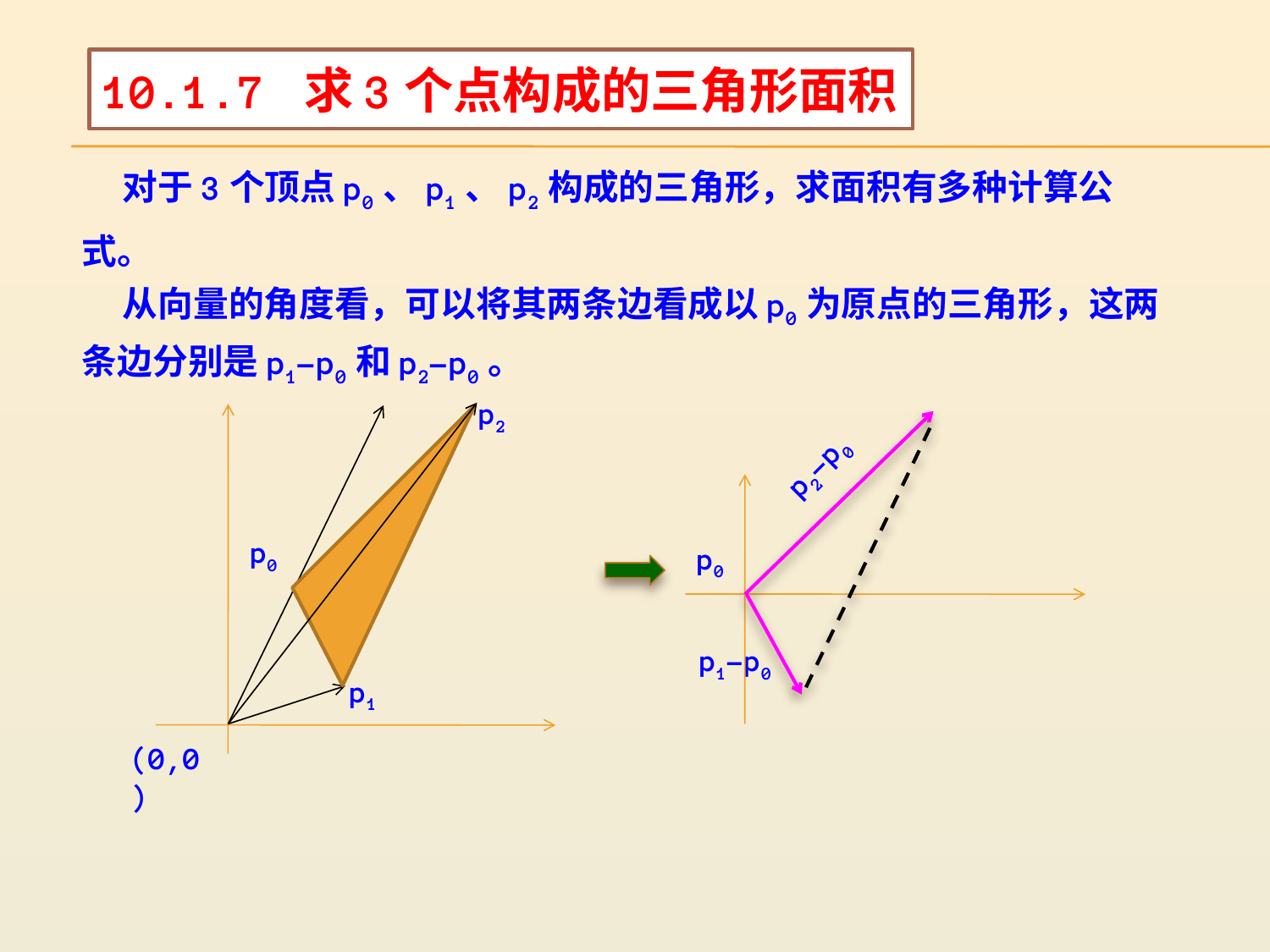

10.1.7 求3个点构成的三角形面积
    对于3个顶点p0、p1、p2构成的三角形，求面积有多种计算公式。
    从向量的角度看，可以将其两条边看成以p0为原点的三角形，这两条边分别是p1-p0和p2-p0。
p2

p0
p1
(0,0)
p2-p0
p0

p1-p0